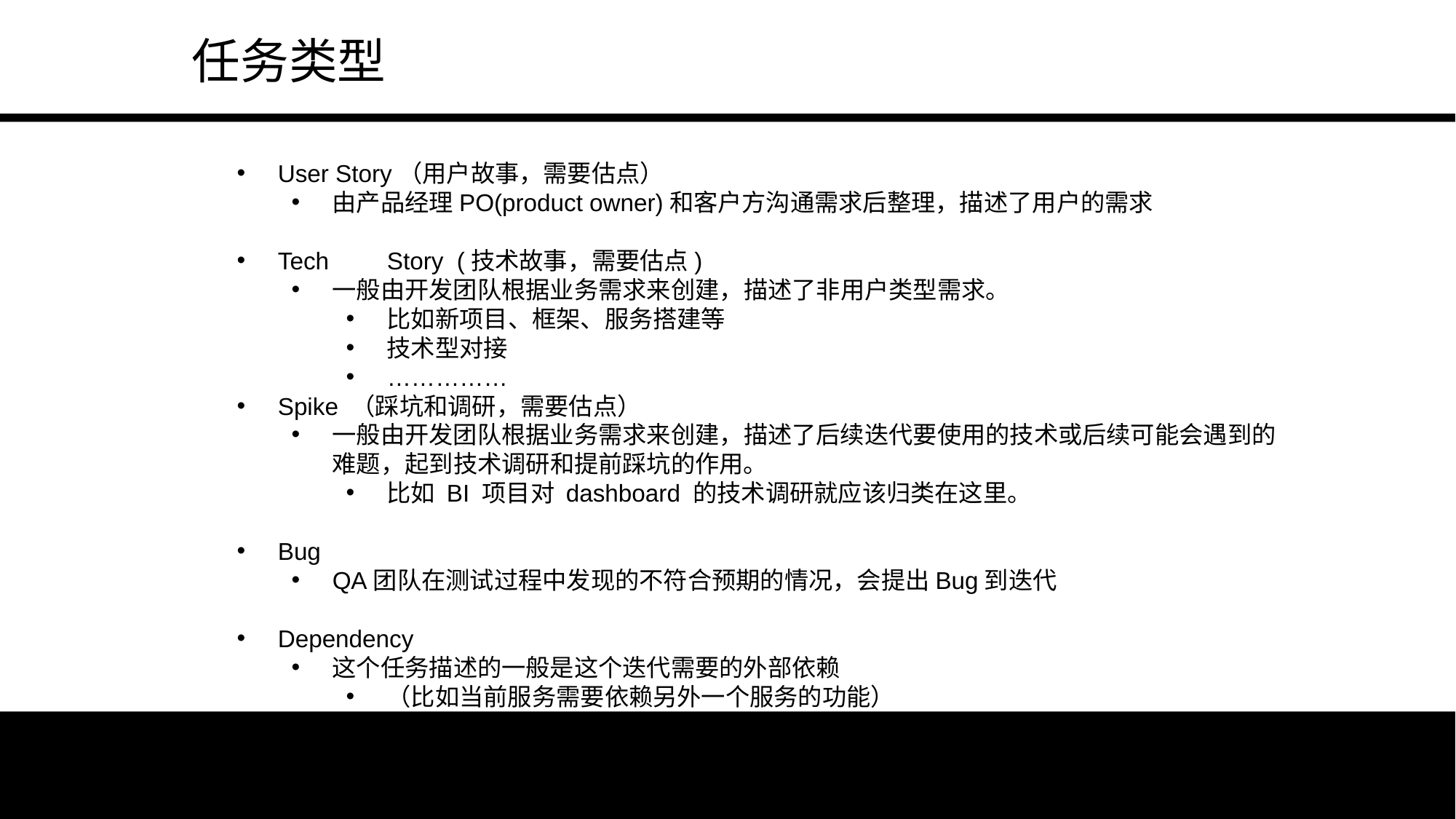

任务类型

User Story（用户故事，需要估点）
由产品经理PO(product owner)和客户方沟通需求后整理，描述了用户的需求

Tech	Story  (技术故事，需要估点)
一般由开发团队根据业务需求来创建，描述了非用户类型需求。
比如新项目、框架、服务搭建等
技术型对接
……………
Spike （踩坑和调研，需要估点）
一般由开发团队根据业务需求来创建，描述了后续迭代要使用的技术或后续可能会遇到的难题，起到技术调研和提前踩坑的作用。
比如 BI 项目对 dashboard 的技术调研就应该归类在这里。

Bug
QA团队在测试过程中发现的不符合预期的情况，会提出Bug到迭代

Dependency
这个任务描述的一般是这个迭代需要的外部依赖
（比如当前服务需要依赖另外一个服务的功能）